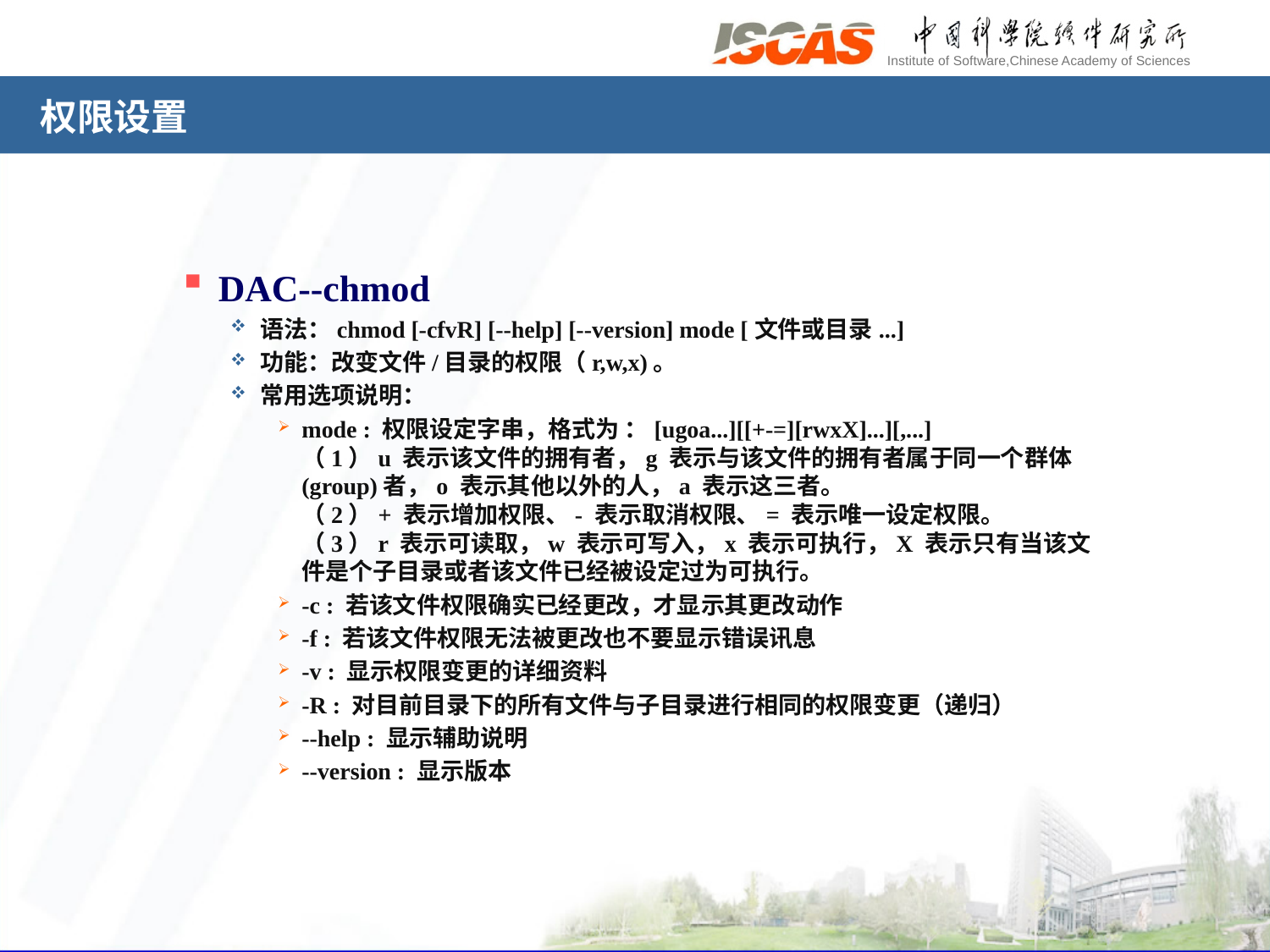

# 权限设置
DAC--chmod
语法：chmod [-cfvR] [--help] [--version] mode [文件或目录...]
功能：改变文件/目录的权限（r,w,x)。
常用选项说明：
mode : 权限设定字串，格式为 ：[ugoa...][[+-=][rwxX]...][,...]
（1）u 表示该文件的拥有者，g 表示与该文件的拥有者属于同一个群体(group)者，o 表示其他以外的人，a 表示这三者。
（2）+ 表示增加权限、- 表示取消权限、= 表示唯一设定权限。
（3）r 表示可读取，w 表示可写入，x 表示可执行，X 表示只有当该文件是个子目录或者该文件已经被设定过为可执行。
-c : 若该文件权限确实已经更改，才显示其更改动作
-f : 若该文件权限无法被更改也不要显示错误讯息
-v : 显示权限变更的详细资料
-R : 对目前目录下的所有文件与子目录进行相同的权限变更（递归）
--help : 显示辅助说明
--version : 显示版本